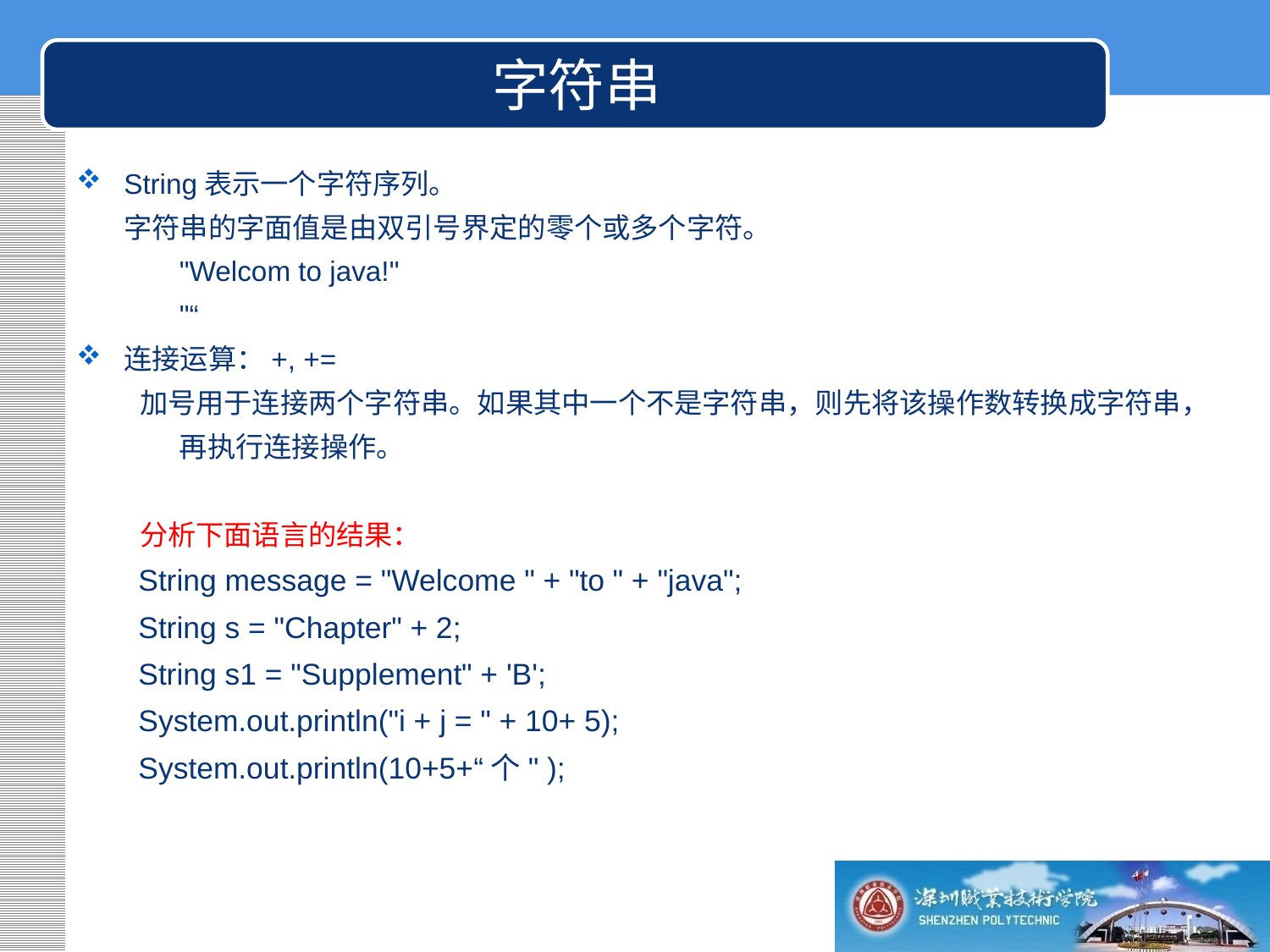

字符串
String表示一个字符序列。
字符串的字面值是由双引号界定的零个或多个字符。
	"Welcom to java!"
	"“
连接运算：+, +=
加号用于连接两个字符串。如果其中一个不是字符串，则先将该操作数转换成字符串，再执行连接操作。

分析下面语言的结果：
String message = "Welcome " + "to " + "java";
String s = "Chapter" + 2;
String s1 = "Supplement" + 'B';
System.out.println("i + j = " + 10+ 5);
System.out.println(10+5+“个" );